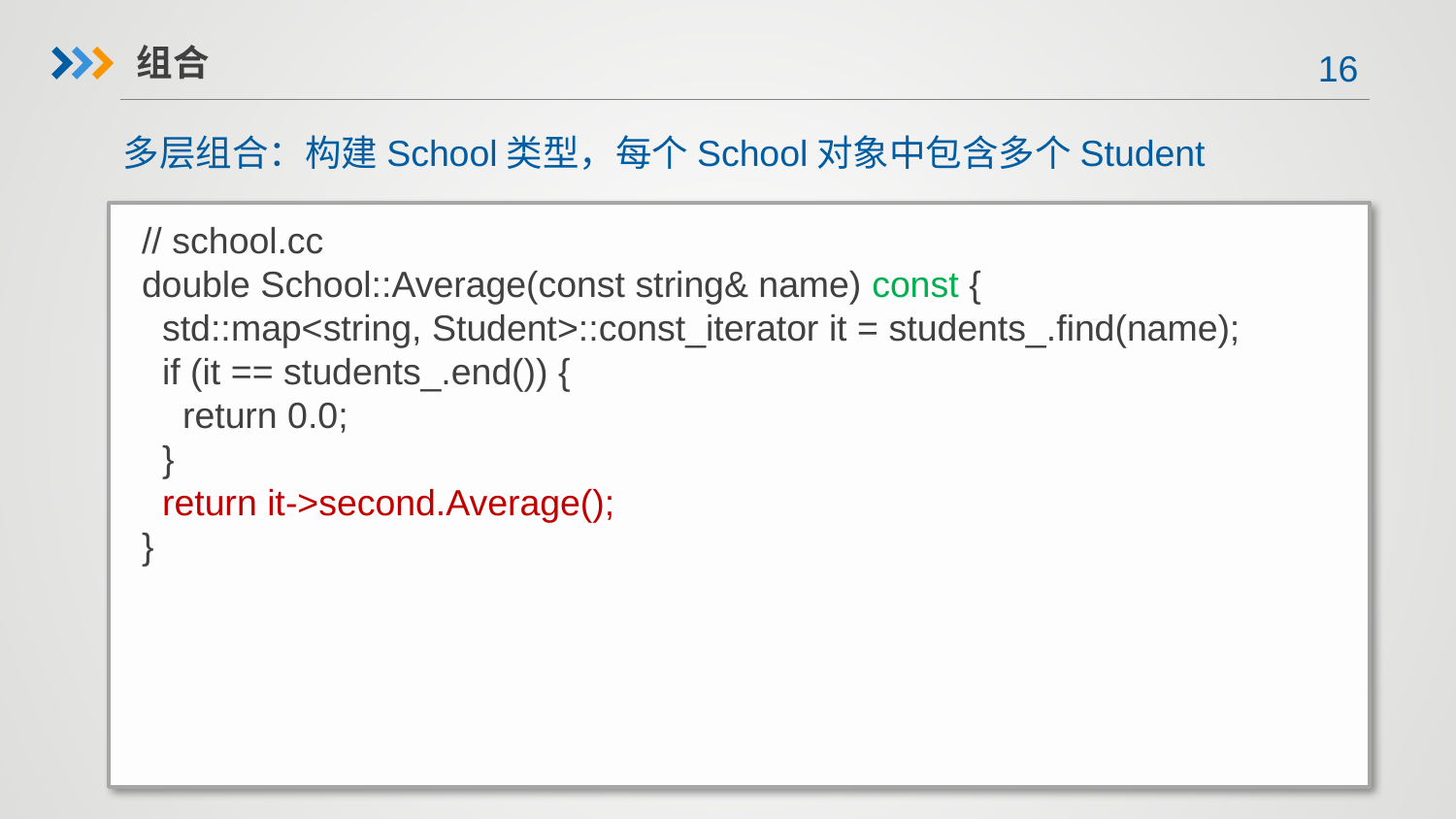

组合
多层组合：构建School类型，每个School对象中包含多个Student

// school.cc
double School::Average(const string& name) const {
  std::map<string, Student>::const_iterator it = students_.find(name);
  if (it == students_.end()) {
    return 0.0;
  }
  return it->second.Average();
}